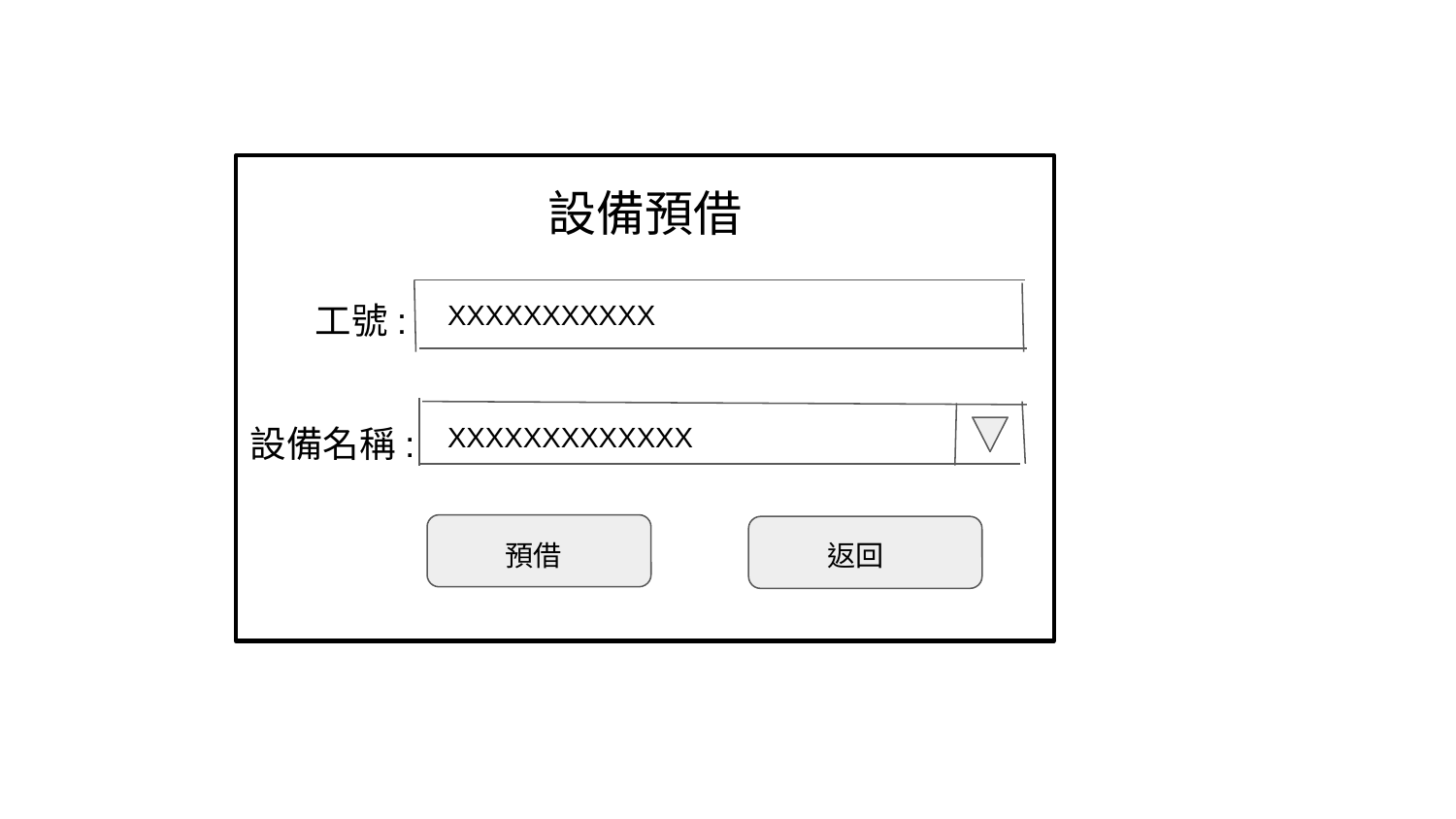

設備預借
工號:
XXXXXXXXXXX
XXXXXXXXXXXXX
設備名稱:

預借
返回